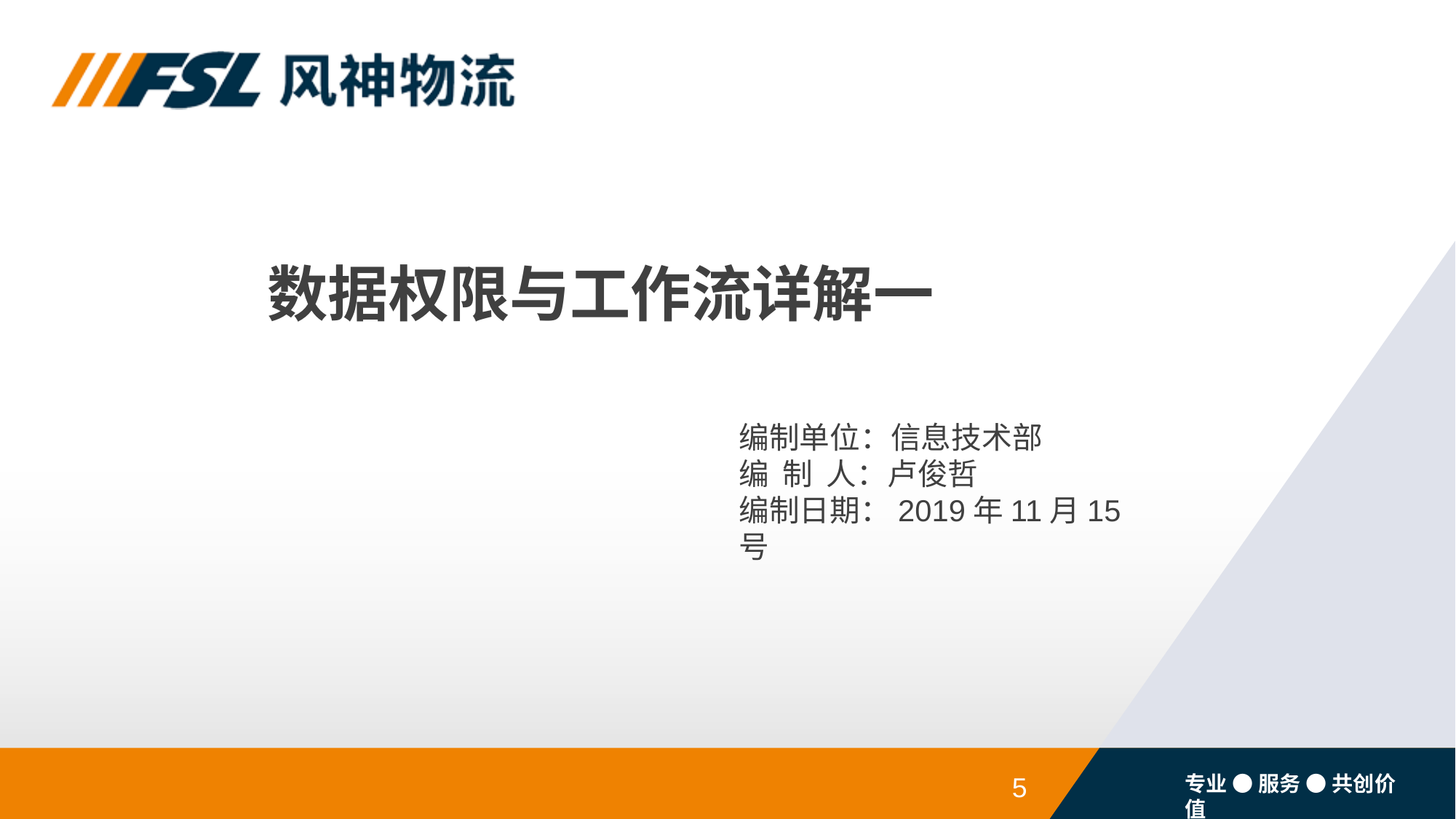

# 数据权限与工作流详解一
编制单位：信息技术部
编  制  人：卢俊哲
编制日期：2019年11月15号